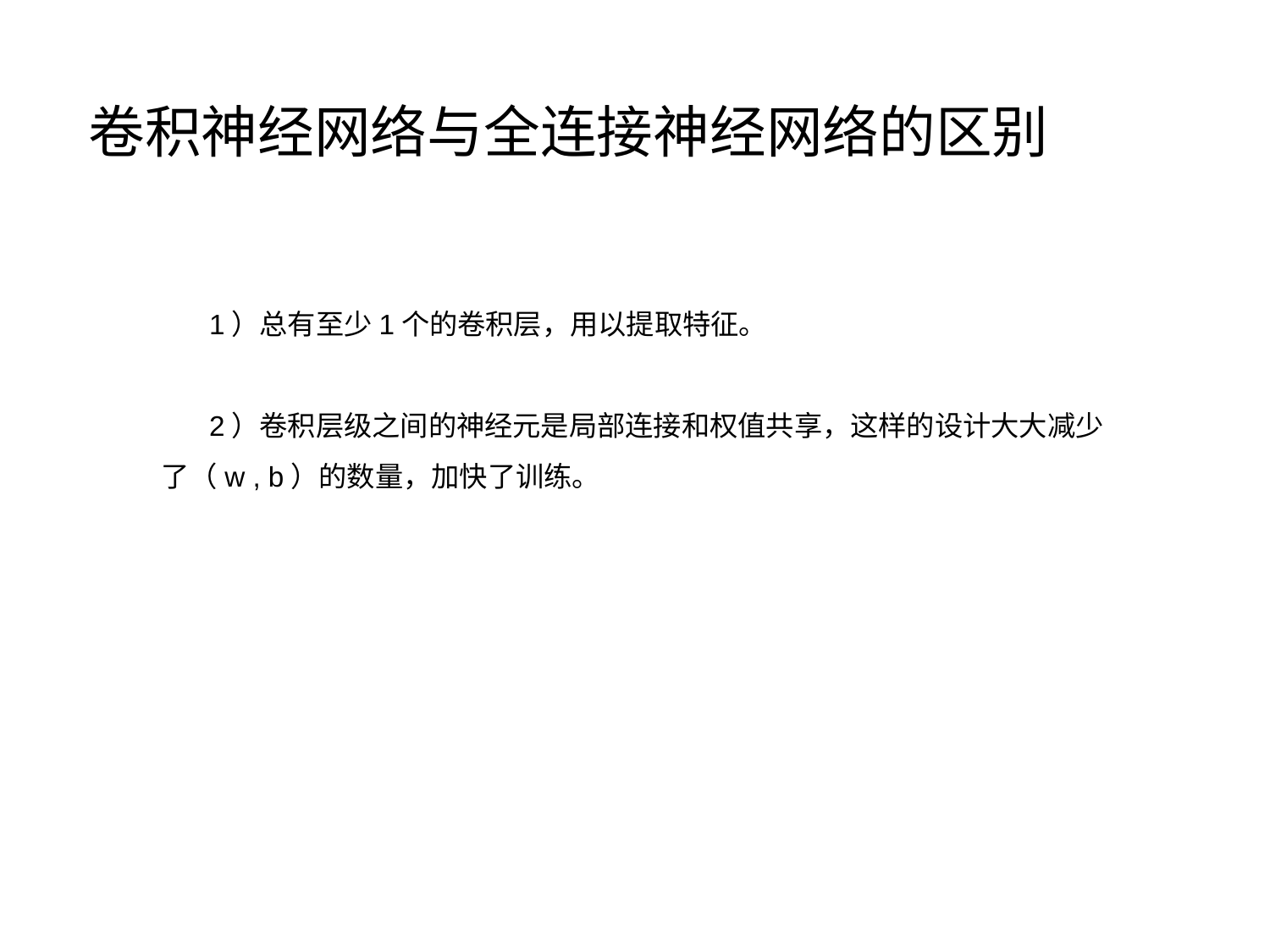

卷积神经网络与全连接神经网络的区别
1）总有至少1个的卷积层，用以提取特征。

2）卷积层级之间的神经元是局部连接和权值共享，这样的设计大大减少了（w , b）的数量，加快了训练。